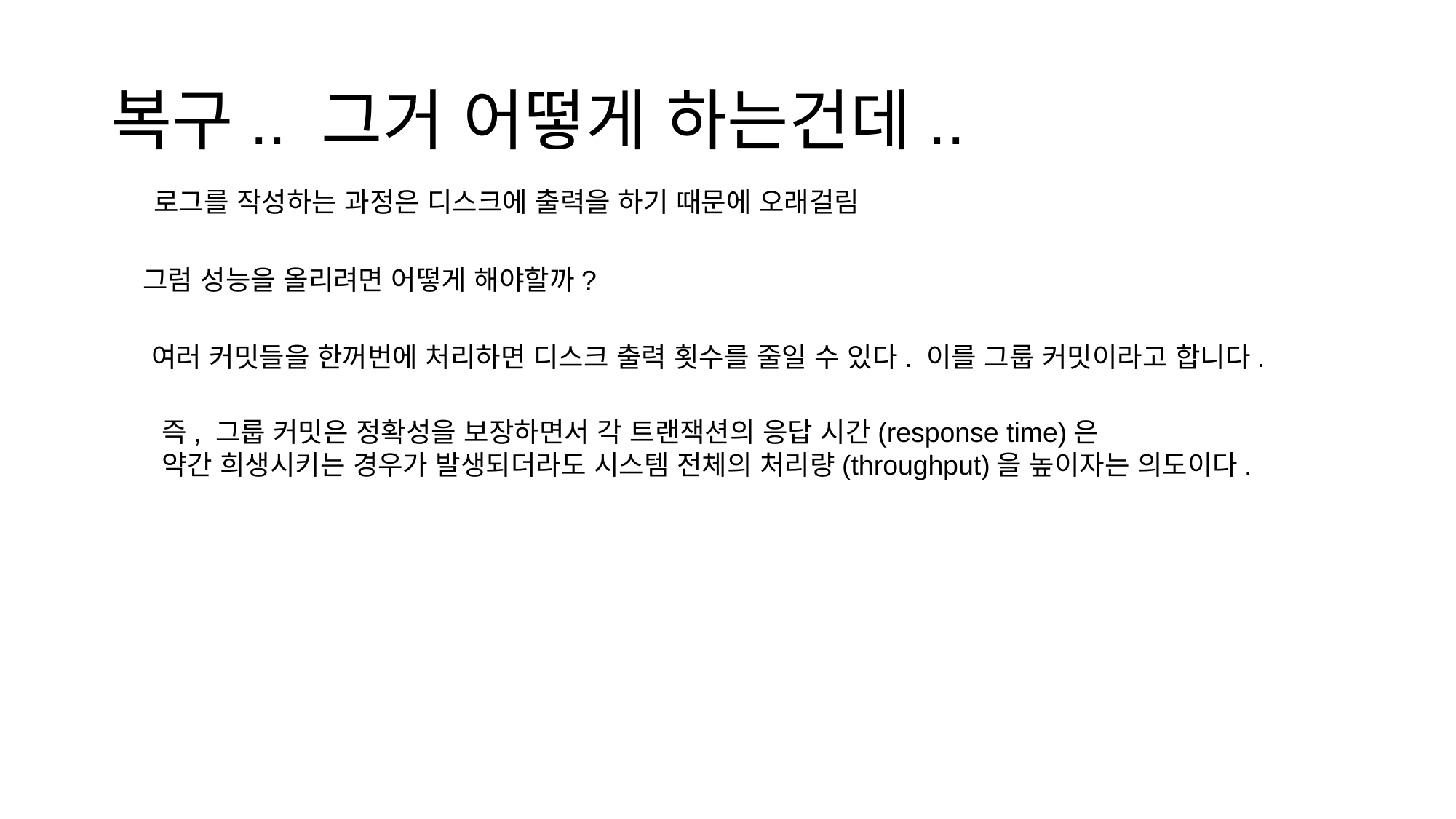

# 복구.. 그거 어떻게 하는건데..
로그를 작성하는 과정은 디스크에 출력을 하기 때문에 오래걸림
그럼 성능을 올리려면 어떻게 해야할까?
여러 커밋들을 한꺼번에 처리하면 디스크 출력 횟수를 줄일 수 있다. 이를 그룹 커밋이라고 합니다.
즉, 그룹 커밋은 정확성을 보장하면서 각 트랜잭션의 응답 시간(response time)은
약간 희생시키는 경우가 발생되더라도 시스템 전체의 처리량(throughput)을 높이자는 의도이다.